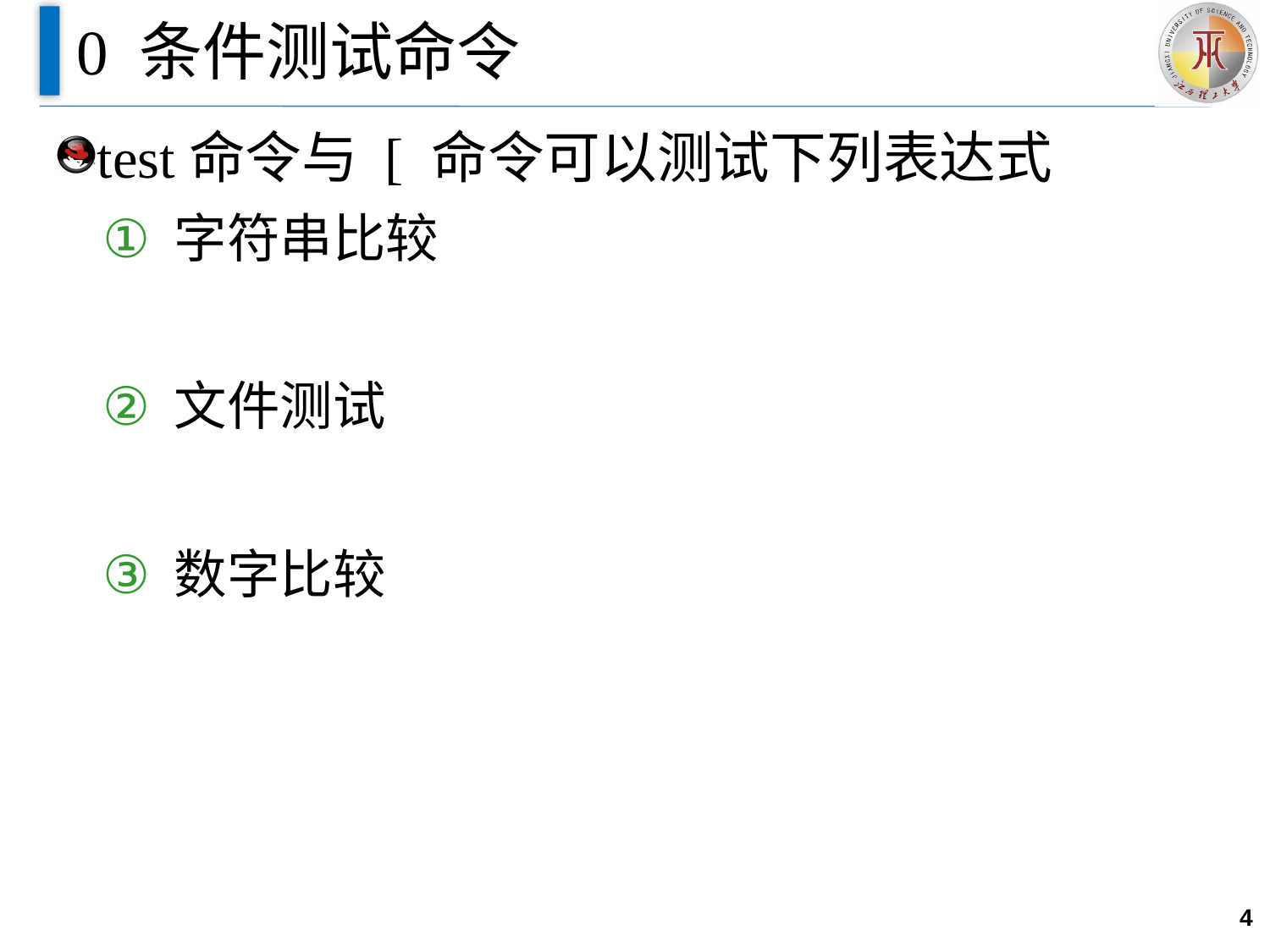

# 0 条件测试命令
test命令与 [ 命令可以测试下列表达式
字符串比较

文件测试

数字比较

4